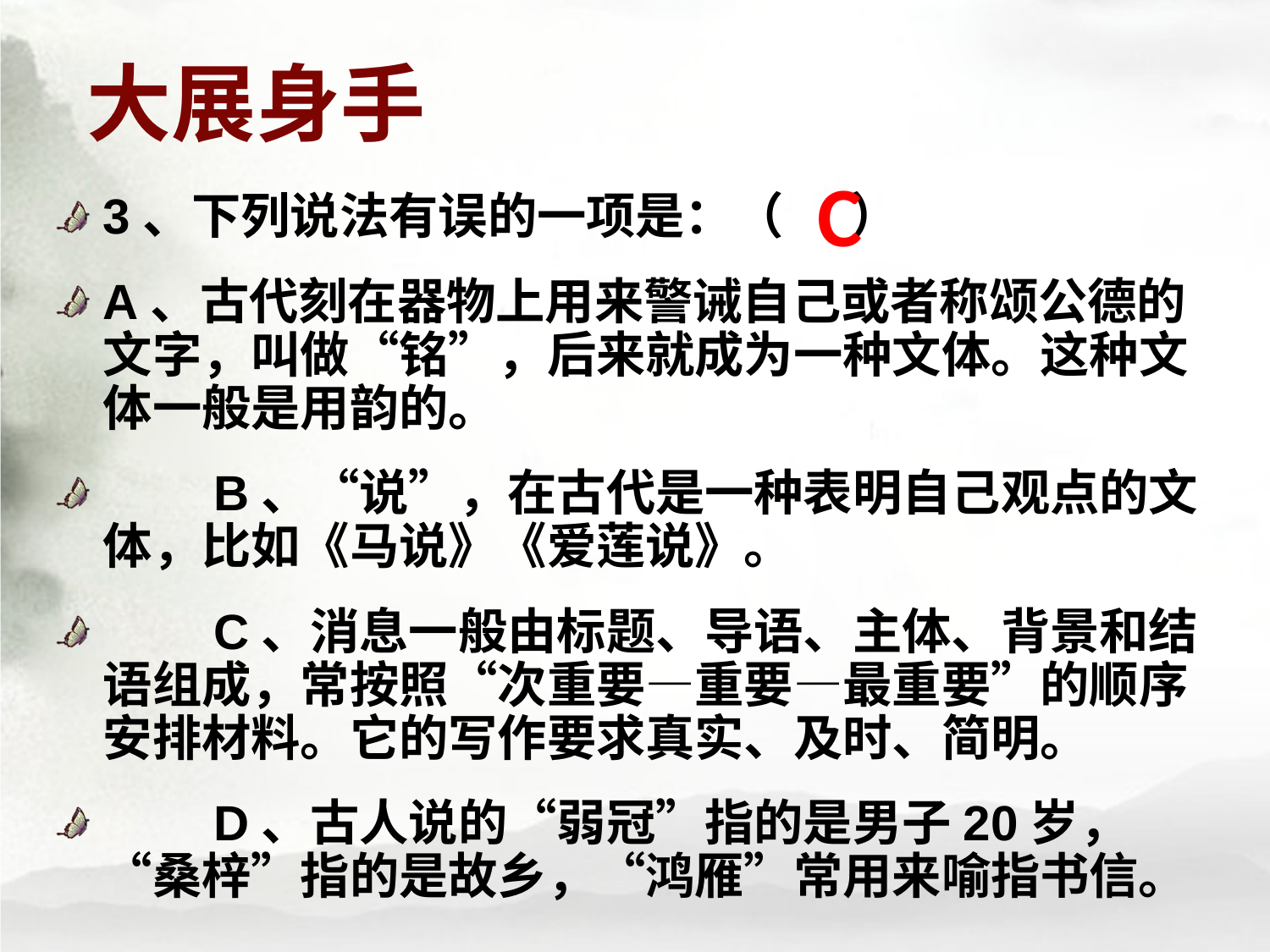

# 大展身手
C
3、下列说法有误的一项是：（      ）
A、古代刻在器物上用来警诫自己或者称颂公德的文字，叫做“铭”，后来就成为一种文体。这种文体一般是用韵的。
　　B、“说”，在古代是一种表明自己观点的文体，比如《马说》《爱莲说》。
　　C、消息一般由标题、导语、主体、背景和结语组成，常按照“次重要—重要—最重要”的顺序安排材料。它的写作要求真实、及时、简明。
　　D、古人说的“弱冠”指的是男子20岁，“桑梓”指的是故乡，“鸿雁”常用来喻指书信。